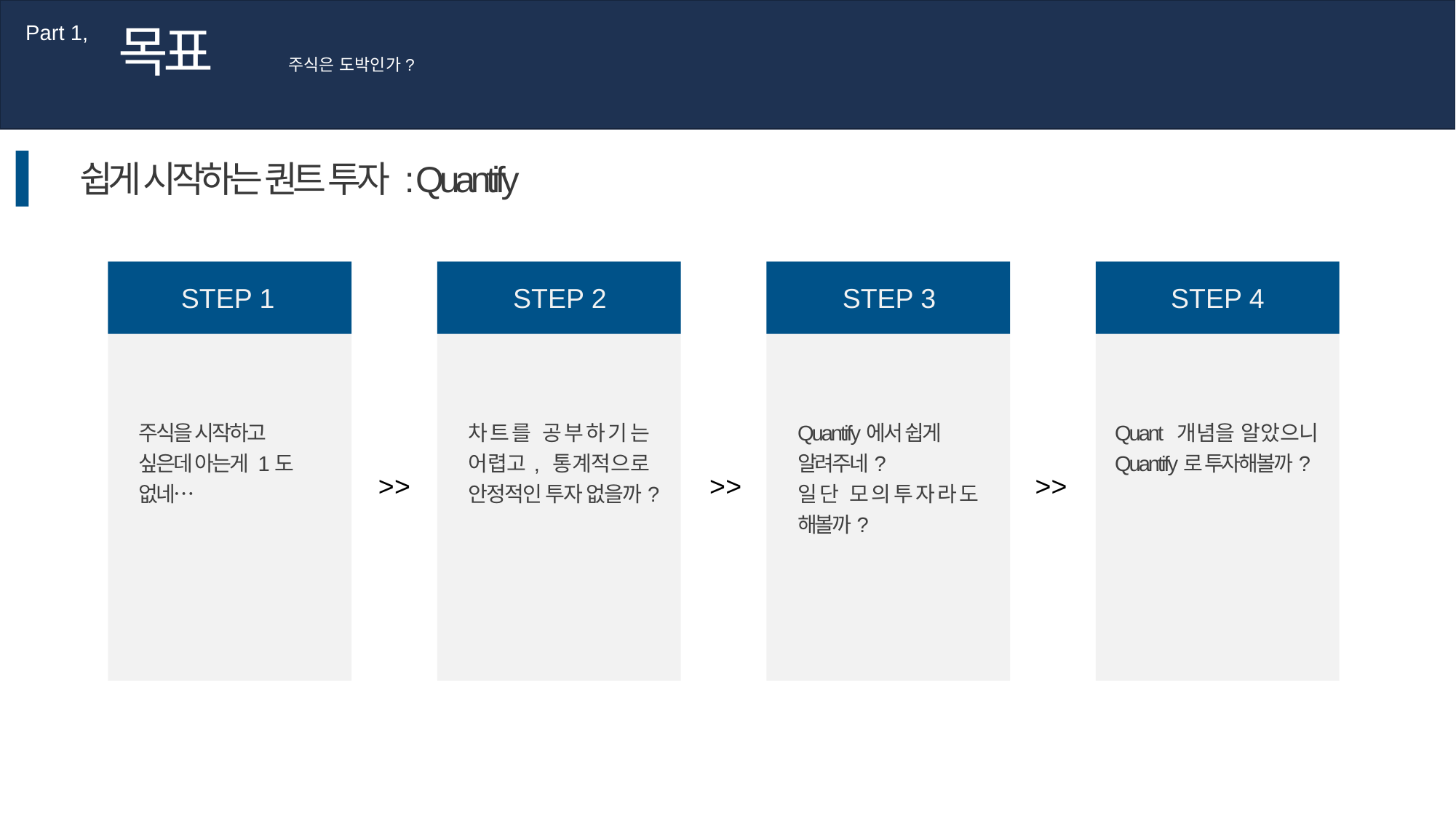

목표
Part 1,
주식은 도박인가?

쉽게 시작하는 퀀트 투자 : Quantify

STEP 1
STEP 2
STEP 3
STEP 4
주식을 시작하고
싶은데 아는게 1도
없네…
차트를 공부하기는 어렵고, 통계적으로 안정적인 투자 없을까?
Quantify에서 쉽게
알려주네?
일단 모의투자라도 해볼까?
Quant 개념을 알았으니 Quantify로 투자해볼까?
>>
>>
>>